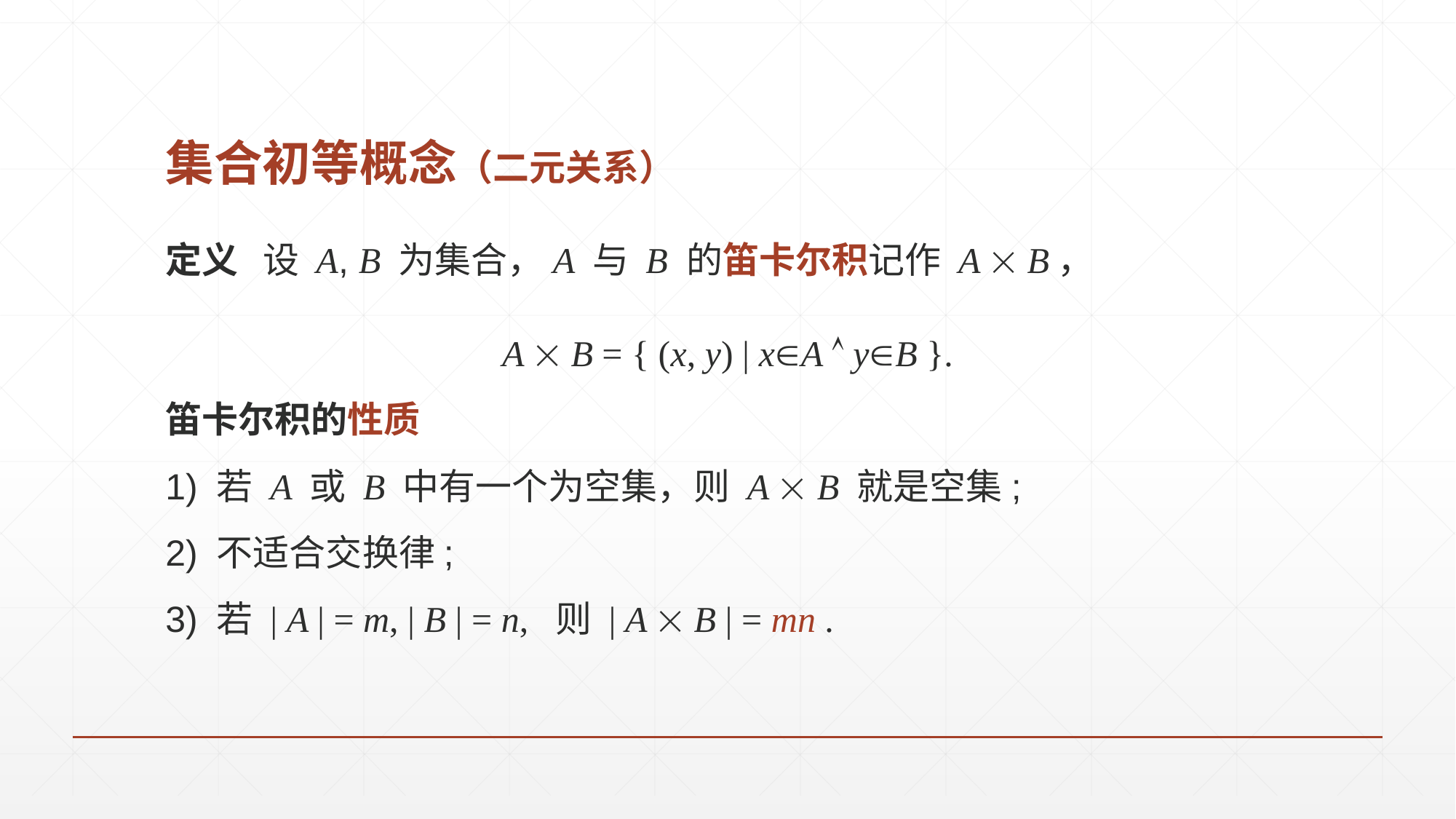

# 集合初等概念（二元关系）
定义   设 A, B 为集合，A 与 B 的笛卡尔积记作 A × B，
A × B = { (x, y) | x∈A ∧ y∈B }.
笛卡尔积的性质
1) 若 A 或 B 中有一个为空集，则 A × B 就是空集;
2) 不适合交换律;
3) 若 | A | = m, | B | = n,  则 | A × B | = mn .